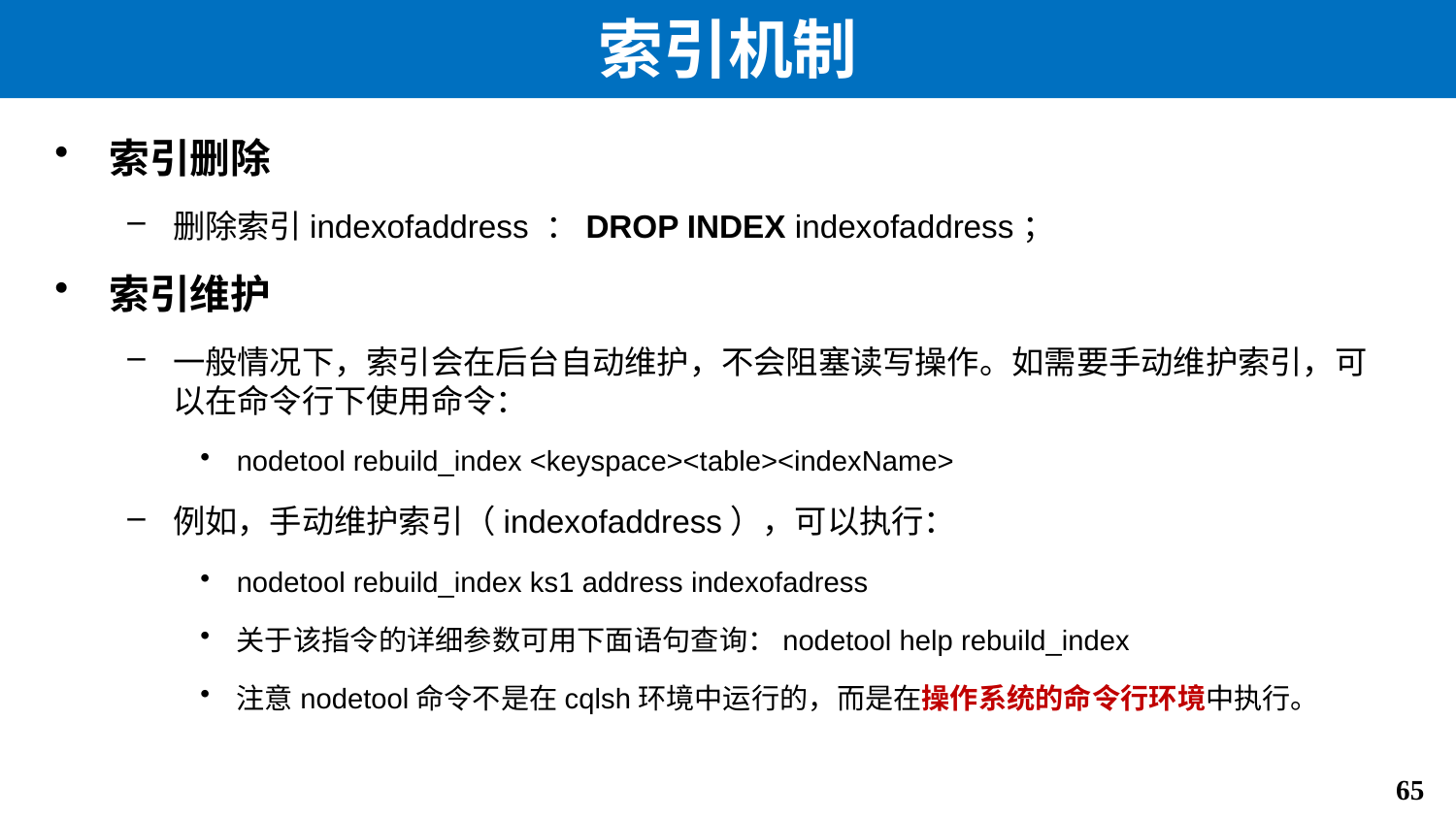

# 索引机制
索引删除
删除索引indexofaddress ：DROP INDEX indexofaddress；
索引维护
一般情况下，索引会在后台自动维护，不会阻塞读写操作。如需要手动维护索引，可以在命令行下使用命令：
nodetool rebuild_index <keyspace><table><indexName>
例如，手动维护索引（indexofaddress），可以执行：
nodetool rebuild_index ks1 address indexofadress
关于该指令的详细参数可用下面语句查询：nodetool help rebuild_index
注意nodetool命令不是在cqlsh环境中运行的，而是在操作系统的命令行环境中执行。